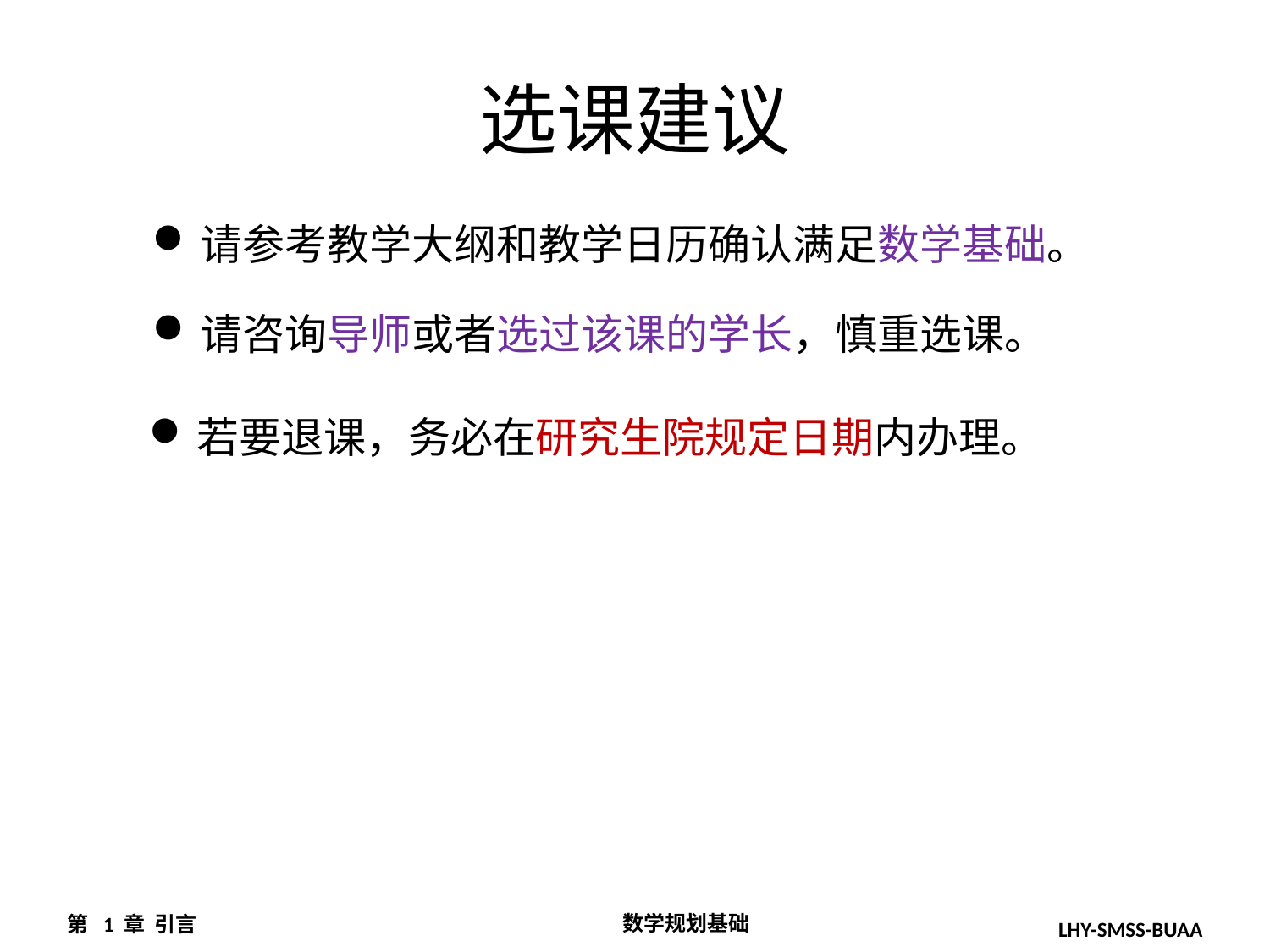

# 选课建议
请参考教学大纲和教学日历确认满足数学基础。
请咨询导师或者选过该课的学长，慎重选课。
若要退课，务必在研究生院规定日期内办理。